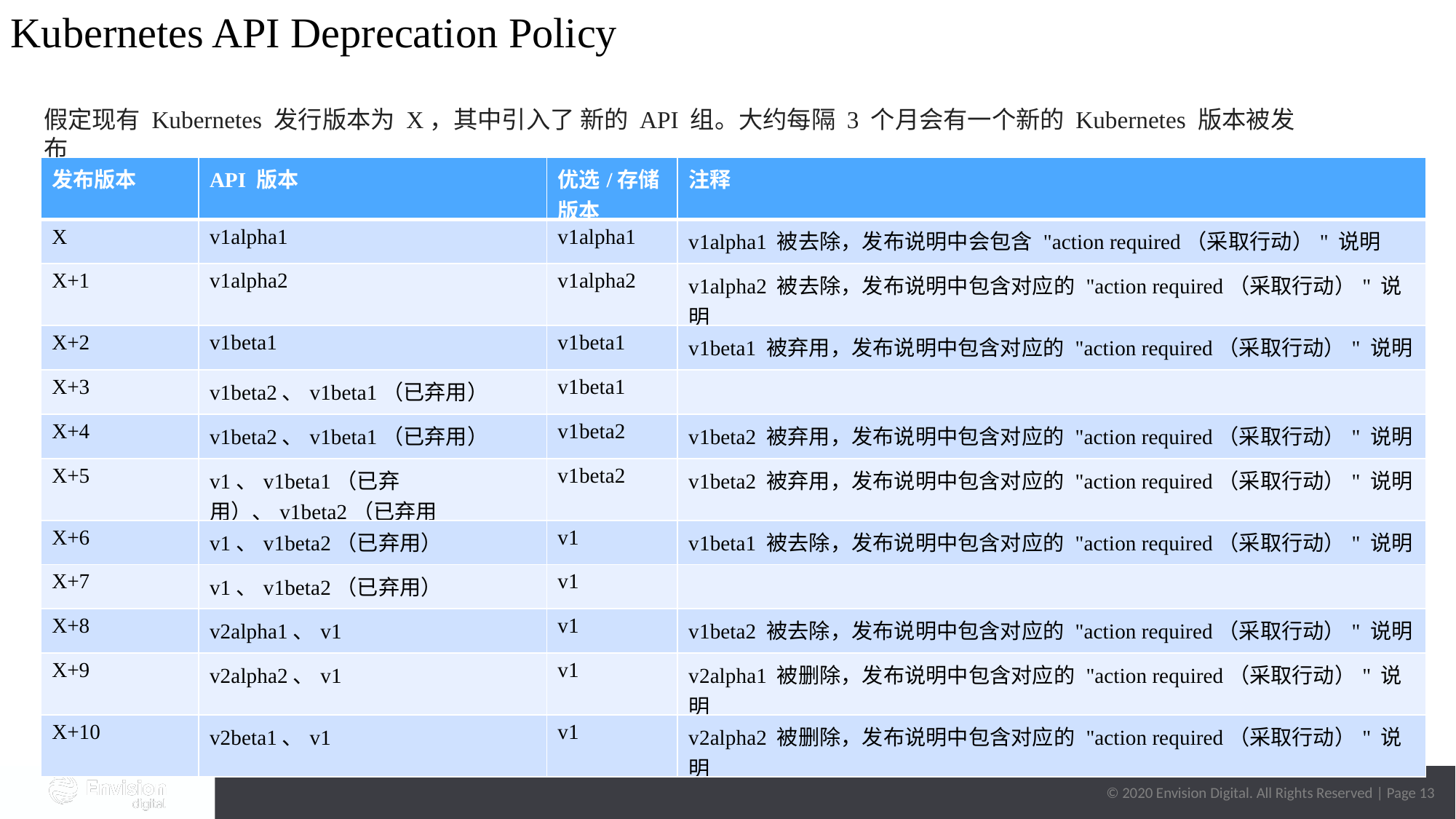

Kubernetes API Deprecation Policy
假定现有 Kubernetes 发行版本为 X，其中引入了 新的 API 组。大约每隔 3 个月会有一个新的 Kubernetes 版本被发布
| 发布版本 | API 版本 | 优选/存储版本 | 注释 |
| --- | --- | --- | --- |
| X | v1alpha1 | v1alpha1 | v1alpha1 被去除，发布说明中会包含 "action required（采取行动）" 说明 |
| X+1 | v1alpha2 | v1alpha2 | v1alpha2 被去除，发布说明中包含对应的 "action required（采取行动）" 说明 |
| X+2 | v1beta1 | v1beta1 | v1beta1 被弃用，发布说明中包含对应的 "action required（采取行动）" 说明 |
| X+3 | v1beta2、v1beta1（已弃用） | v1beta1 |  |
| X+4 | v1beta2、v1beta1（已弃用） | v1beta2 | v1beta2 被弃用，发布说明中包含对应的 "action required（采取行动）" 说明 |
| X+5 | v1、v1beta1（已弃用）、v1beta2（已弃用 | v1beta2 | v1beta2 被弃用，发布说明中包含对应的 "action required（采取行动）" 说明 |
| X+6 | v1、v1beta2（已弃用） | v1 | v1beta1 被去除，发布说明中包含对应的 "action required（采取行动）" 说明 |
| X+7 | v1、v1beta2（已弃用） | v1 |  |
| X+8 | v2alpha1、v1 | v1 | v1beta2 被去除，发布说明中包含对应的 "action required（采取行动）" 说明 |
| X+9 | v2alpha2、v1 | v1 | v2alpha1 被删除，发布说明中包含对应的 "action required（采取行动）" 说明 |
| X+10 | v2beta1、v1 | v1 | v2alpha2 被删除，发布说明中包含对应的 "action required（采取行动）" 说明 |